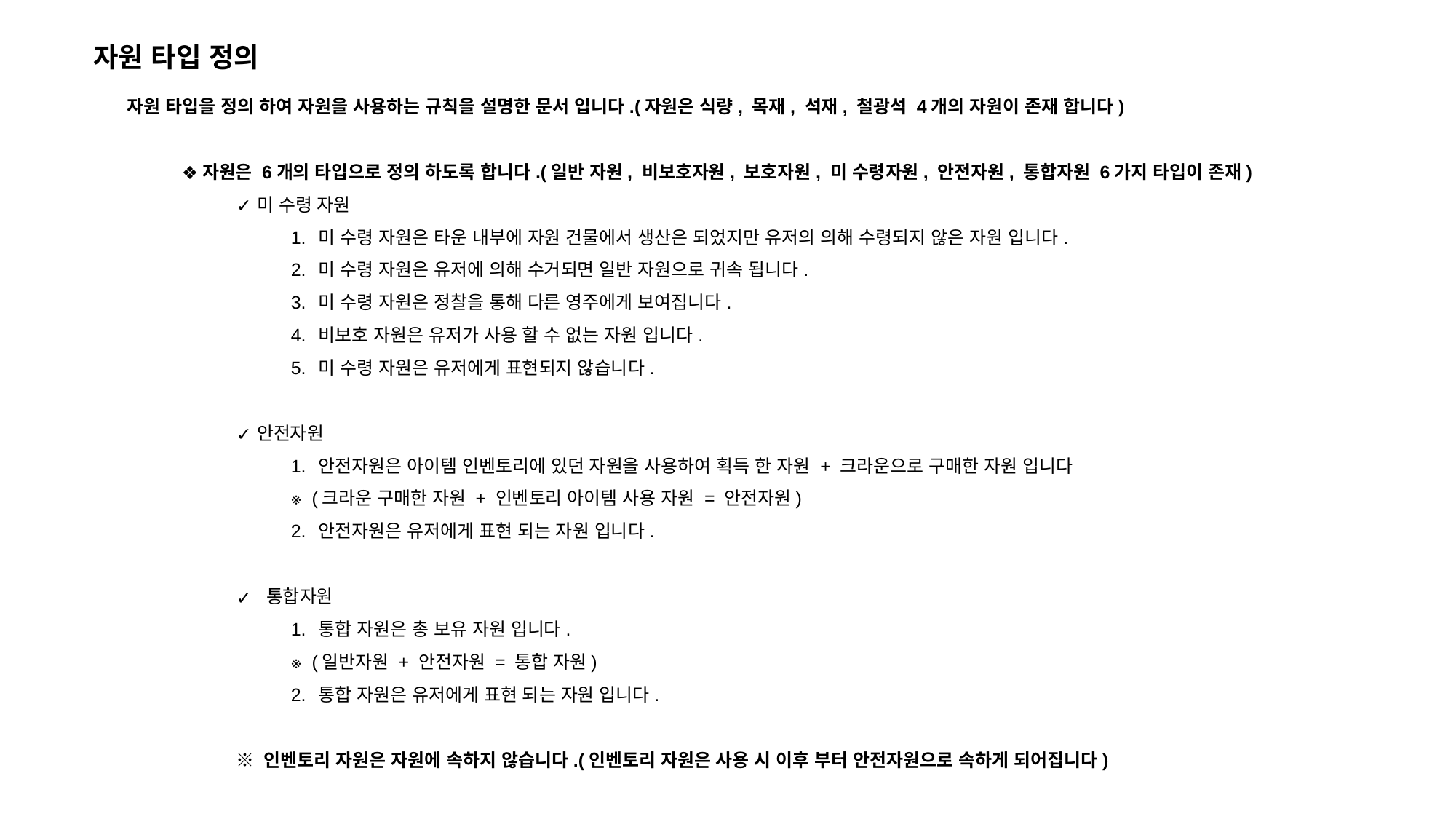

자원 타입 정의
자원 타입을 정의 하여 자원을 사용하는 규칙을 설명한 문서 입니다.(자원은 식량, 목재, 석재, 철광석 4개의 자원이 존재 합니다)

자원은 6개의 타입으로 정의 하도록 합니다.(일반 자원, 비보호자원, 보호자원, 미 수령자원, 안전자원, 통합자원 6가지 타입이 존재)
미 수령 자원
미 수령 자원은 타운 내부에 자원 건물에서 생산은 되었지만 유저의 의해 수령되지 않은 자원 입니다.
미 수령 자원은 유저에 의해 수거되면 일반 자원으로 귀속 됩니다.
미 수령 자원은 정찰을 통해 다른 영주에게 보여집니다.
비보호 자원은 유저가 사용 할 수 없는 자원 입니다.
미 수령 자원은 유저에게 표현되지 않습니다.

안전자원
안전자원은 아이템 인벤토리에 있던 자원을 사용하여 획득 한 자원 + 크라운으로 구매한 자원 입니다
※  (크라운 구매한 자원 + 인벤토리 아이템 사용 자원 = 안전자원)
안전자원은 유저에게 표현 되는 자원 입니다.

 통합자원
통합 자원은 총 보유 자원 입니다.
※  (일반자원 + 안전자원 = 통합 자원)
통합 자원은 유저에게 표현 되는 자원 입니다.

※ 인벤토리 자원은 자원에 속하지 않습니다.(인벤토리 자원은 사용 시 이후 부터 안전자원으로 속하게 되어집니다)